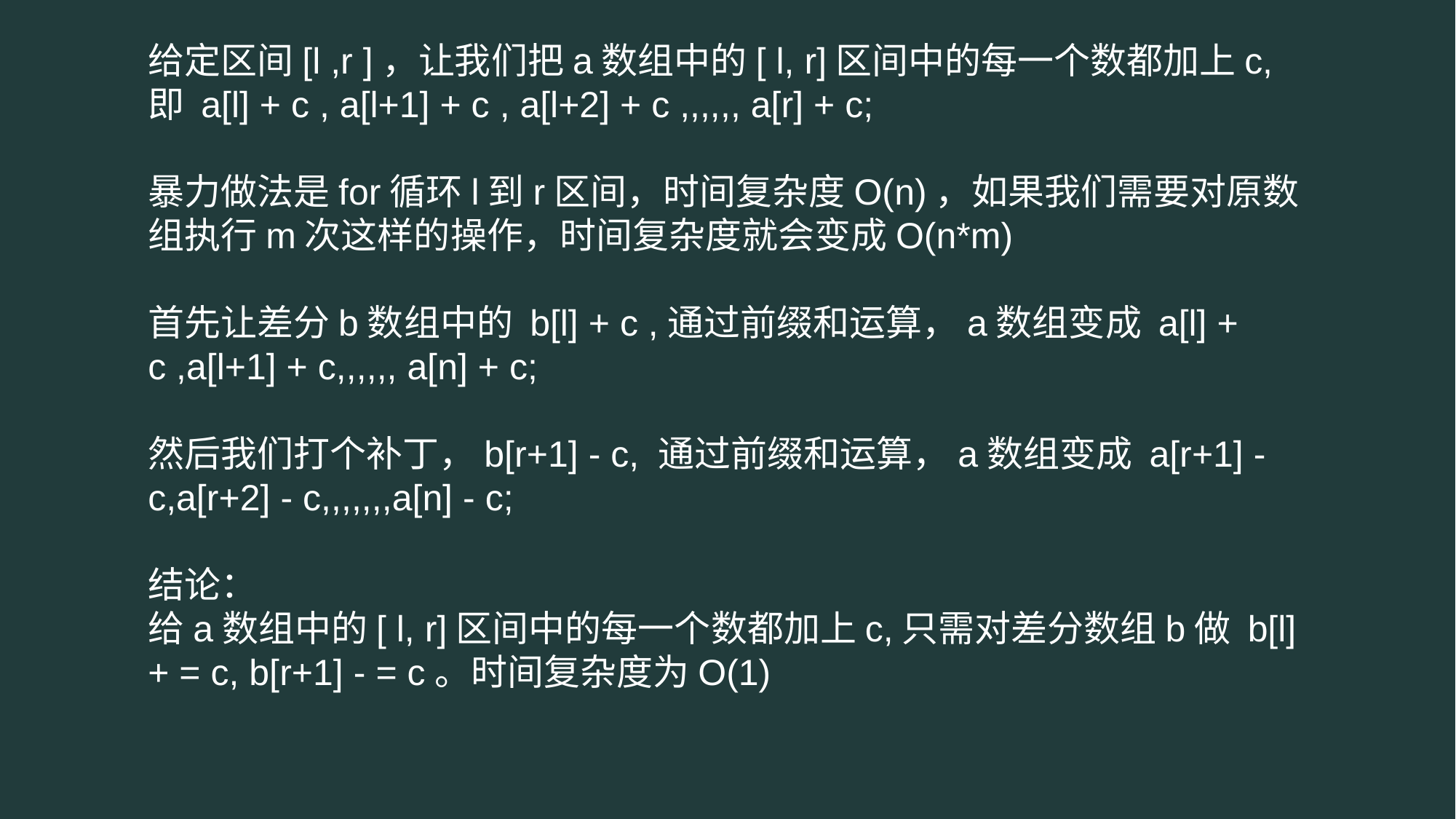

给定区间[l ,r ]，让我们把a数组中的[ l, r]区间中的每一个数都加上c,即 a[l] + c , a[l+1] + c , a[l+2] + c ,,,,,, a[r] + c;

暴力做法是for循环l到r区间，时间复杂度O(n)，如果我们需要对原数组执行m次这样的操作，时间复杂度就会变成O(n*m)

首先让差分b数组中的 b[l] + c ,通过前缀和运算，a数组变成 a[l] + c ,a[l+1] + c,,,,,, a[n] + c;

然后我们打个补丁，b[r+1] - c, 通过前缀和运算，a数组变成 a[r+1] - c,a[r+2] - c,,,,,,,a[n] - c;

结论：
给a数组中的[ l, r]区间中的每一个数都加上c,只需对差分数组b做 b[l] + = c, b[r+1] - = c。时间复杂度为O(1)